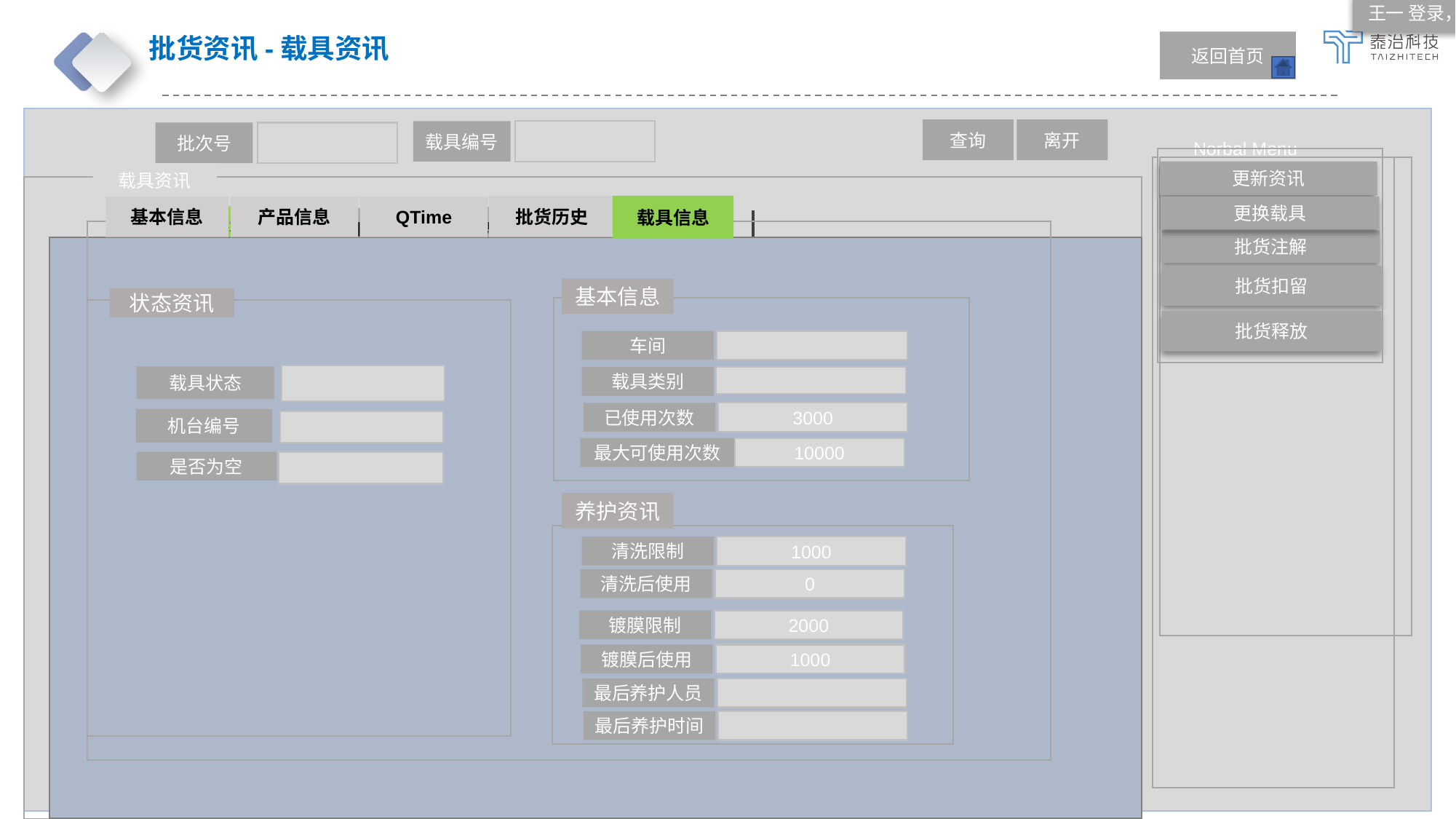

王一 登录，其他用户使用 请重新登录账号
# 批货资讯-载具资讯
返回首页

查询
离开
载具编号

批次号

Norbal Menu

更新资讯
载具资讯

批货历史
载具信息
基本信息
产品信息
QTime
更换载具
Lot 基本信息
操作信息
详细信息
产品信息

批货注解

下线优先级

批货状态

优先级

批货扣留
基本信息
完成期限

状态资讯

上次时间/
目前等待时间

剩余
剩余

污染等级

批货释放

车间
Qtime

机台编号
Step Qtime

载具状态

载具类别

预派机台
已使用次数
3000
机台编号

最小
最大可使用次数
10000
Spec

是否为空

养护资讯
程式编号

目前作业

预派时间
作业编号

站别

清洗限制
1000
站点数

站点名称
清洗后使用
0

最后处理者
镀膜限制
2000
预派者

镀膜后使用
1000
批货位置

最后养护人员

BANK 编号

最后养护时间

多批